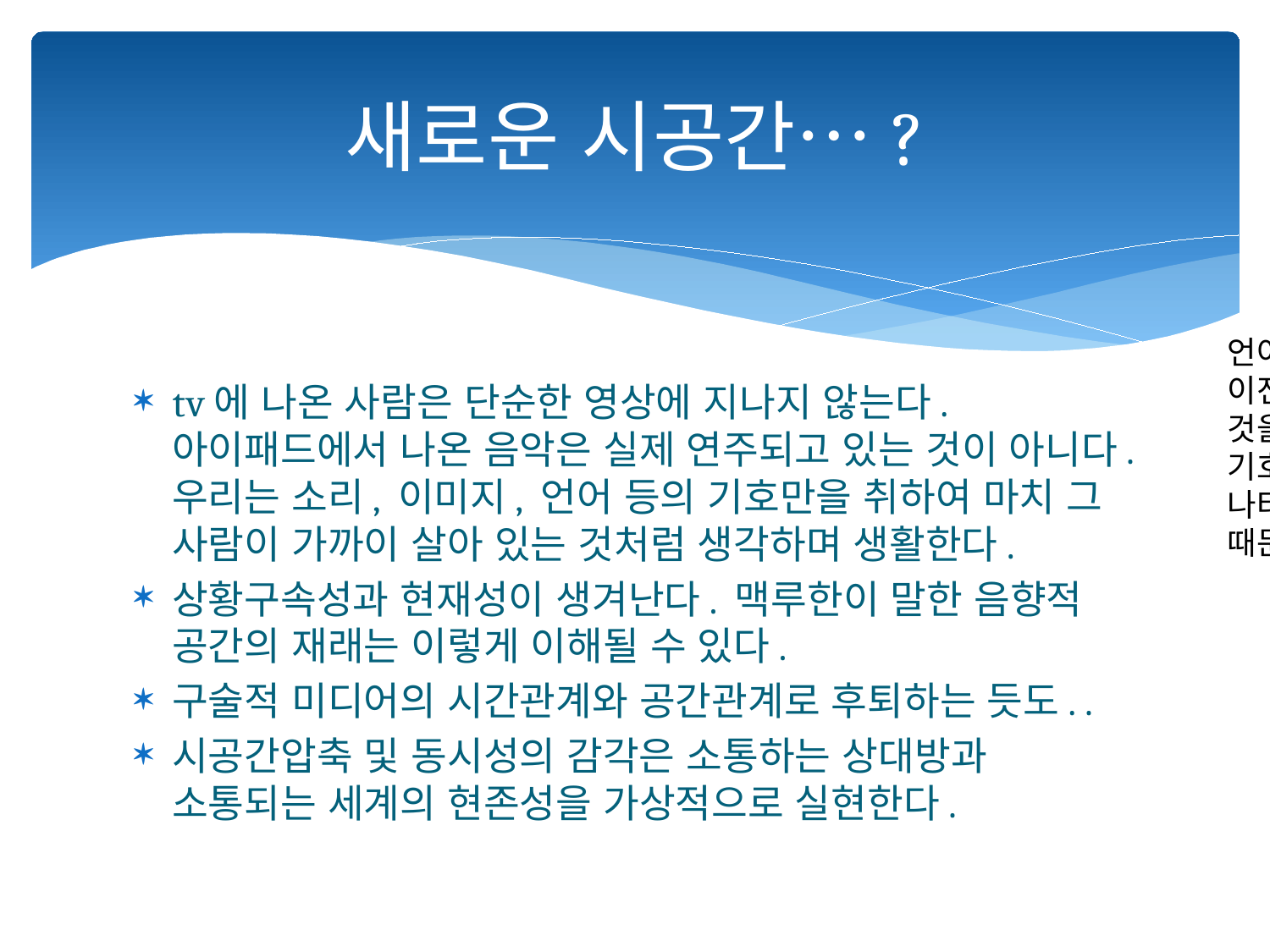

# 새로운 시공간…?
언어 이전에 것을 기호로 나타내기 때문에
tv에 나온 사람은 단순한 영상에 지나지 않는다. 아이패드에서 나온 음악은 실제 연주되고 있는 것이 아니다. 우리는 소리, 이미지, 언어 등의 기호만을 취하여 마치 그 사람이 가까이 살아 있는 것처럼 생각하며 생활한다.
상황구속성과 현재성이 생겨난다. 맥루한이 말한 음향적 공간의 재래는 이렇게 이해될 수 있다.
구술적 미디어의 시간관계와 공간관계로 후퇴하는 듯도. .
시공간압축 및 동시성의 감각은 소통하는 상대방과 소통되는 세계의 현존성을 가상적으로 실현한다.